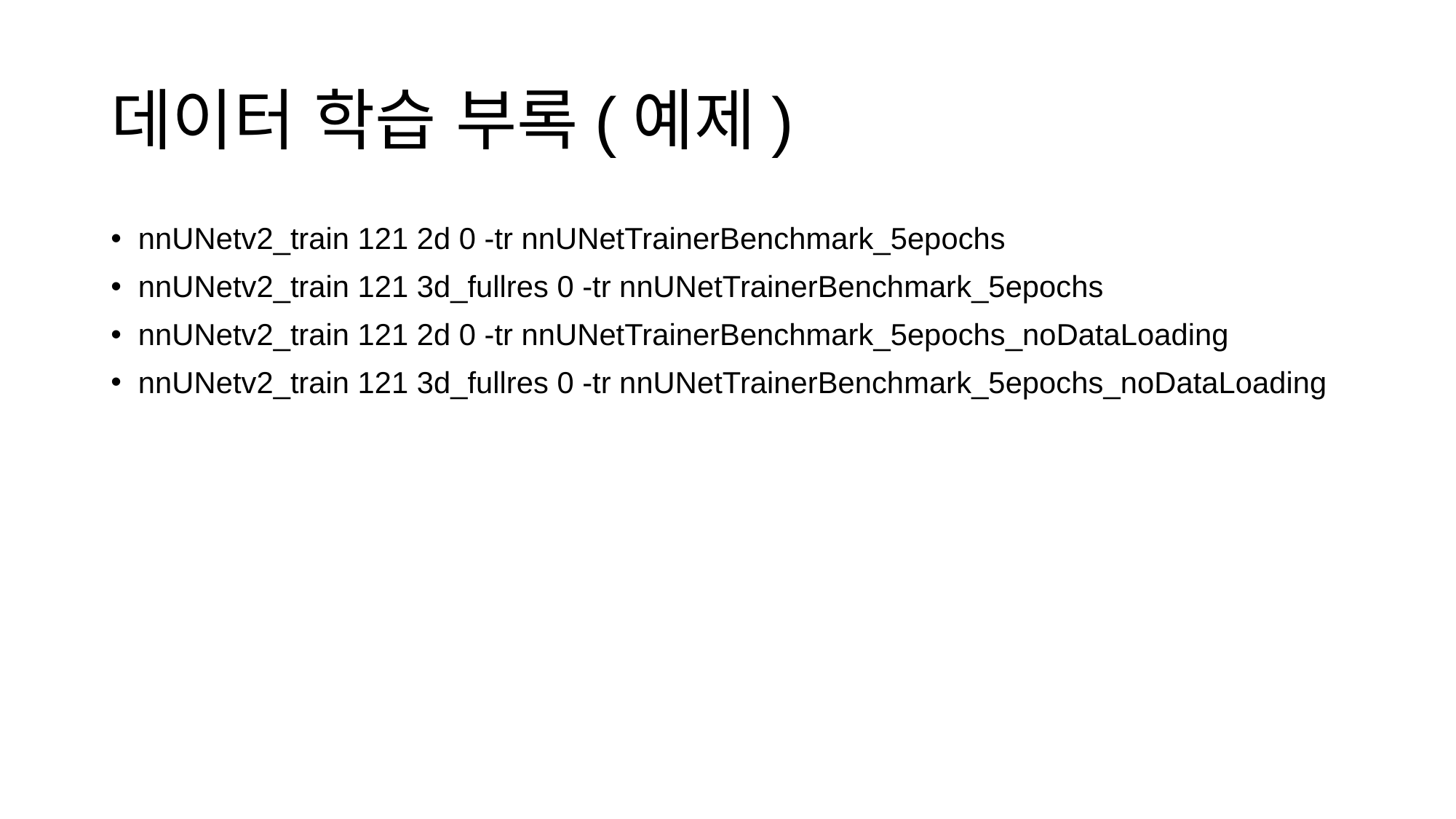

# 데이터 학습 부록(예제)
nnUNetv2_train 121 2d 0 -tr nnUNetTrainerBenchmark_5epochs
nnUNetv2_train 121 3d_fullres 0 -tr nnUNetTrainerBenchmark_5epochs
nnUNetv2_train 121 2d 0 -tr nnUNetTrainerBenchmark_5epochs_noDataLoading
nnUNetv2_train 121 3d_fullres 0 -tr nnUNetTrainerBenchmark_5epochs_noDataLoading